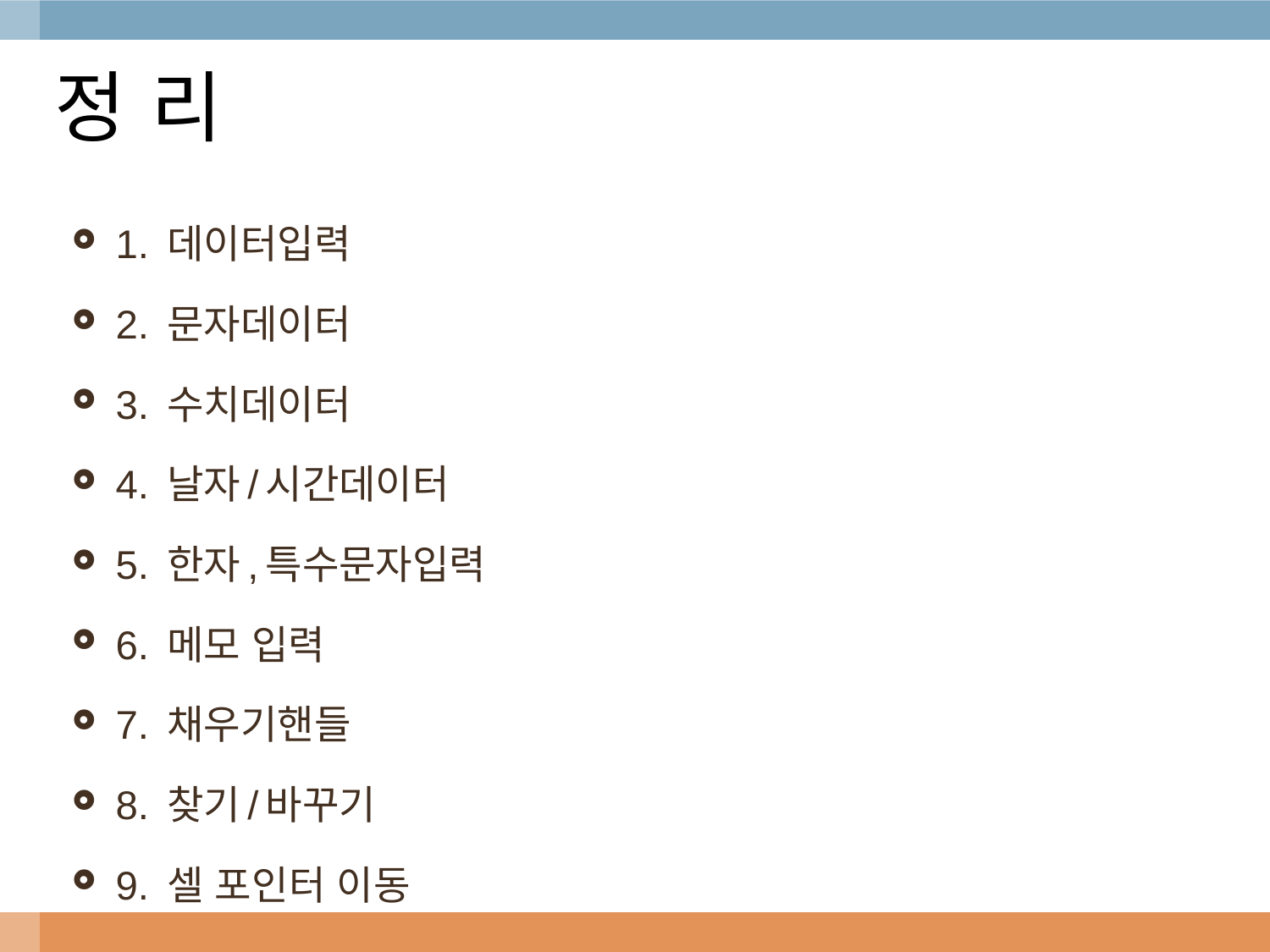

# 정 리
1. 데이터입력
2. 문자데이터
3. 수치데이터
4. 날자/시간데이터
5. 한자,특수문자입력
6. 메모 입력
7. 채우기핸들
8. 찾기/바꾸기
9. 셀 포인터 이동